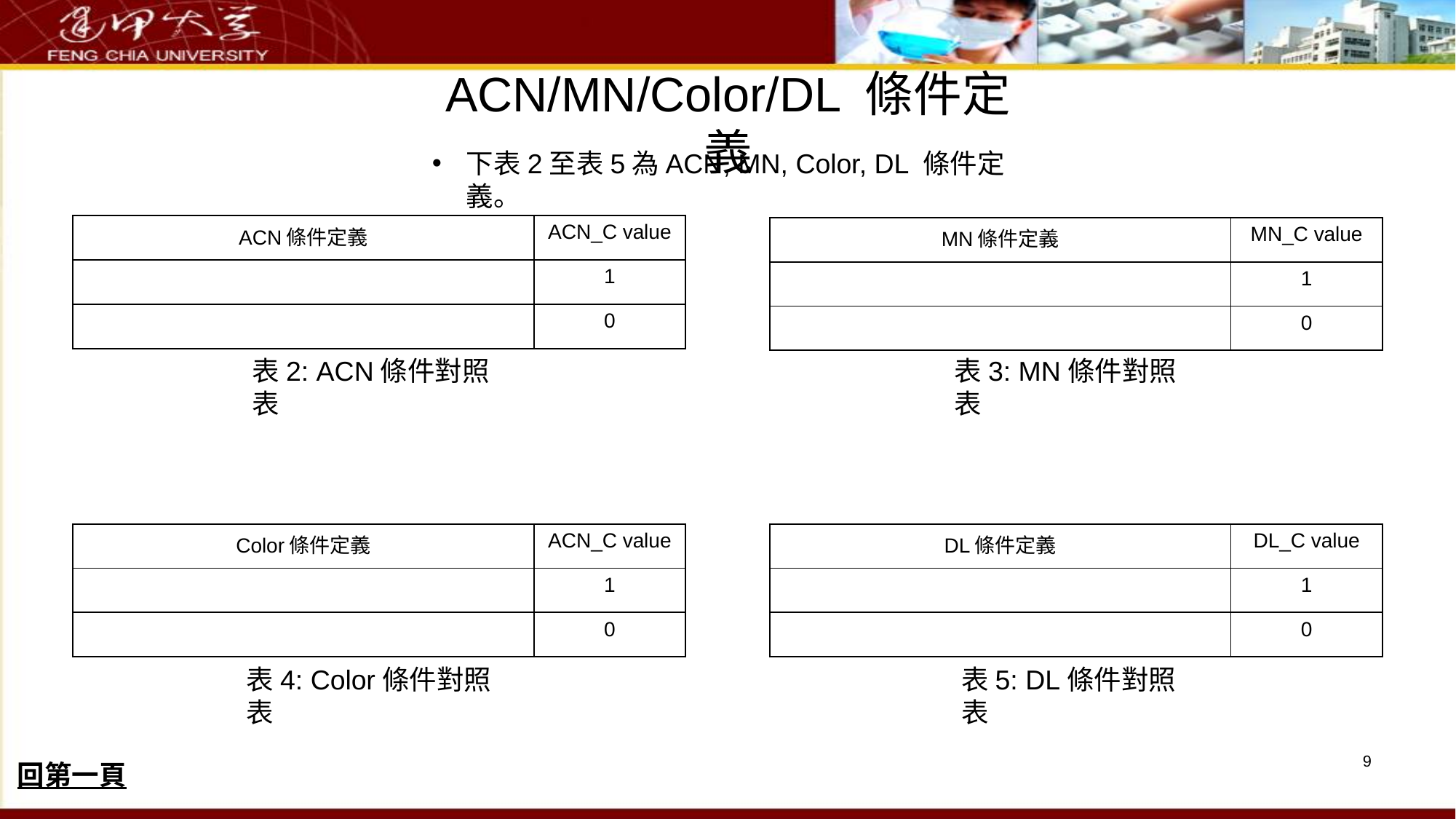

ACN/MN/Color/DL 條件定義
下表2至表5為ACN, MN, Color, DL 條件定義。

| ACN條件定義 | ACN\_C value |
| --- | --- |
|  | 1 |
|  | 0 |
| MN條件定義 | MN\_C value |
| --- | --- |
|  | 1 |
|  | 0 |
表2: ACN條件對照表
表3: MN條件對照表
| Color條件定義 | ACN\_C value |
| --- | --- |
|  | 1 |
|  | 0 |
| DL條件定義 | DL\_C value |
| --- | --- |
|  | 1 |
|  | 0 |
表4: Color條件對照表
表5: DL條件對照表
9
回第一頁